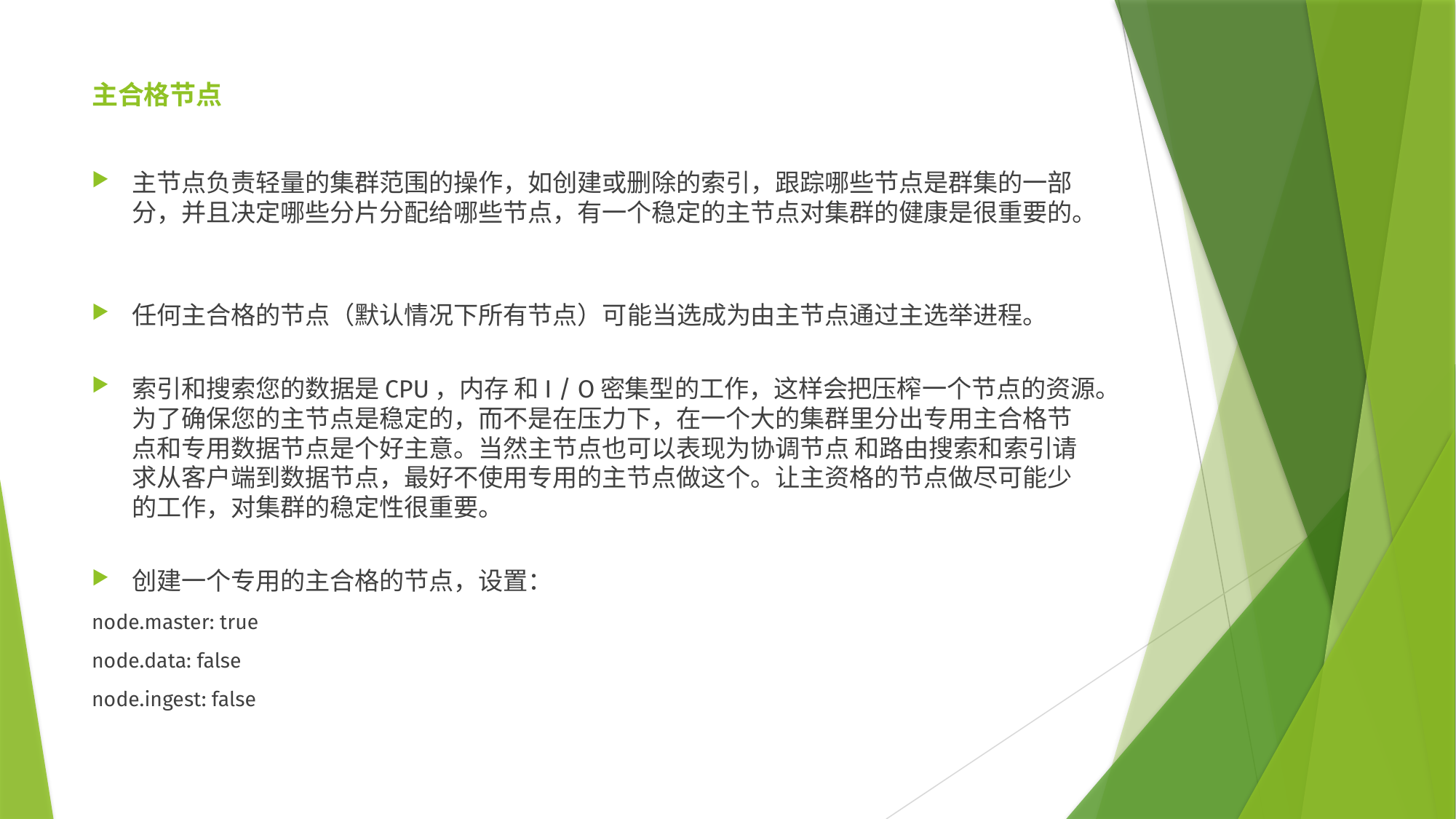

# 主合格节点
主节点负责轻量的集群范围的操作，如创建或删除的索引，跟踪哪些节点是群集的一部分，并且决定哪些分片分配给哪些节点，有一个稳定的主节点对集群的健康是很重要的。
任何主合格的节点（默认情况下所有节点）可能当选成为由主节点通过主选举进程。
索引和搜索您的数据是CPU，内存 和I / O密集型的工作，这样会把压榨一个节点的资源。为了确保您的主节点是稳定的，而不是在压力下，在一个大的集群里分出专用主合格节点和专用数据节点是个好主意。当然主节点也可以表现为协调节点 和路由搜索和索引请求从客户端到数据节点，最好不使用专用的主节点做这个。让主资格的节点做尽可能少的工作，对集群的稳定性很重要。
创建一个专用的主合格的节点，设置：
node.master: true
node.data: false
node.ingest: false